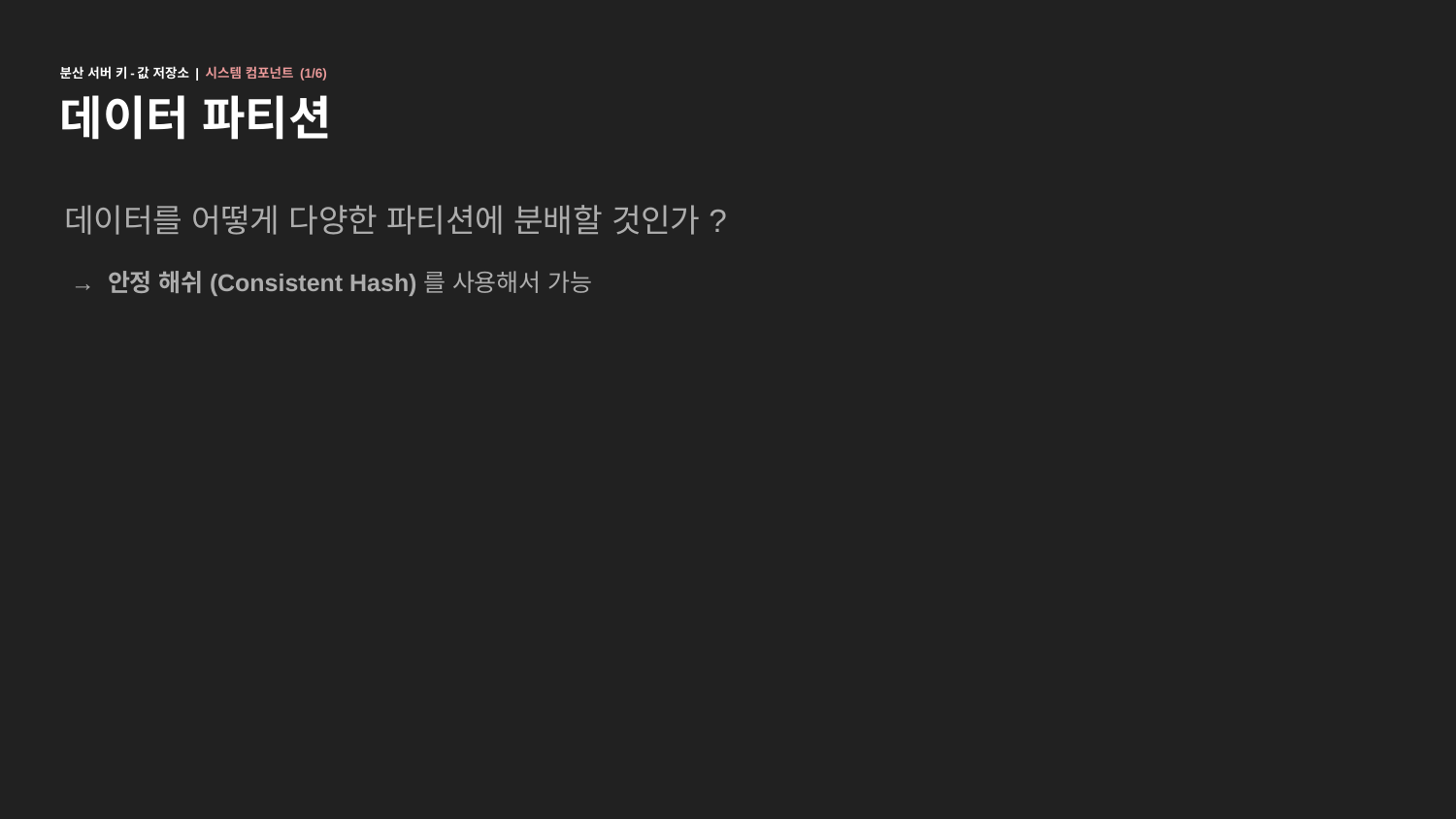

분산 서버 키-값 저장소 | 시스템 컴포넌트 (1/6)
데이터 파티션
데이터를 어떻게 다양한 파티션에 분배할 것인가?
 → 안정 해쉬(Consistent Hash)를 사용해서 가능